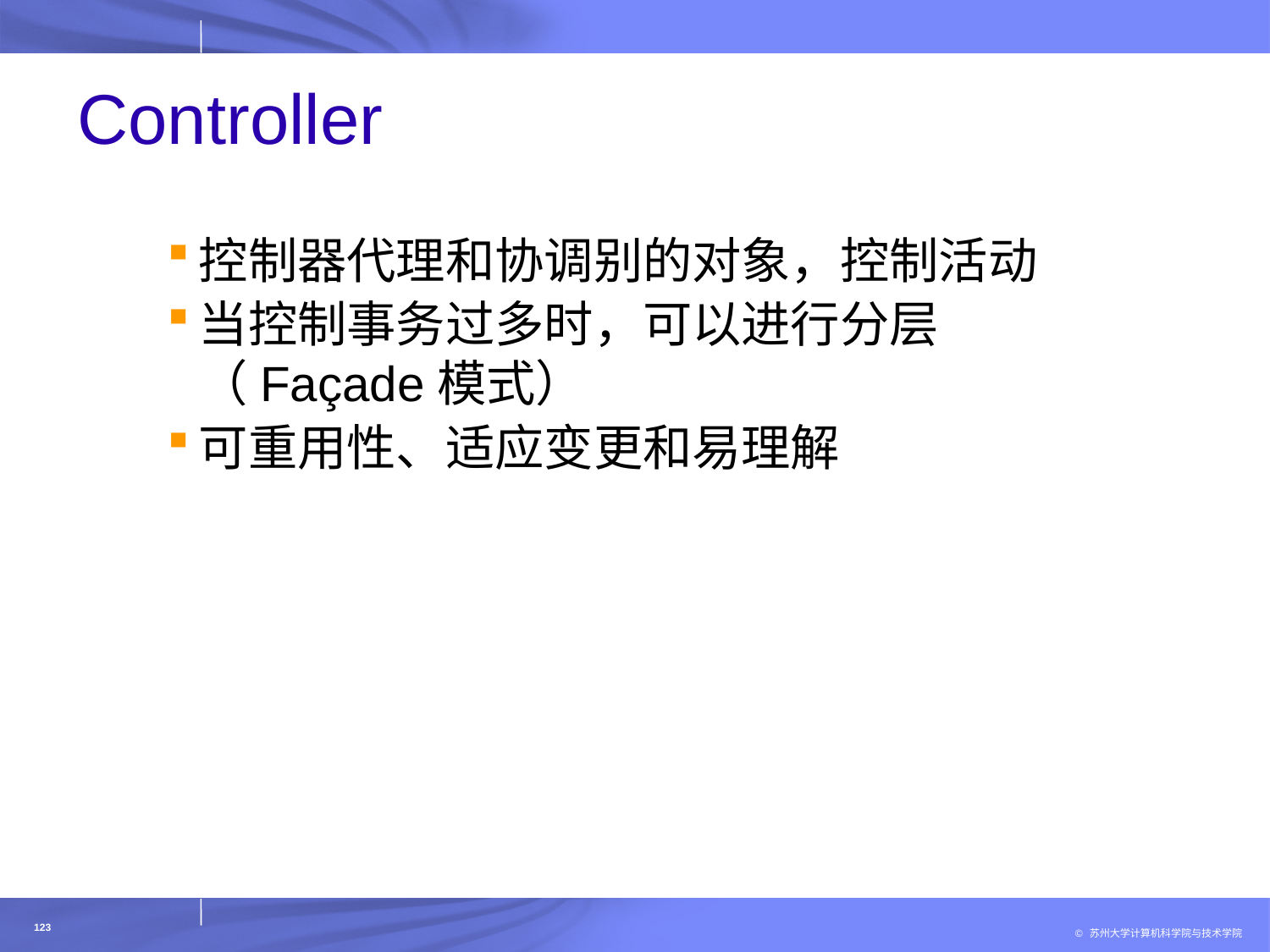

# Controller
控制器代理和协调别的对象，控制活动
当控制事务过多时，可以进行分层（Façade模式）
可重用性、适应变更和易理解
123